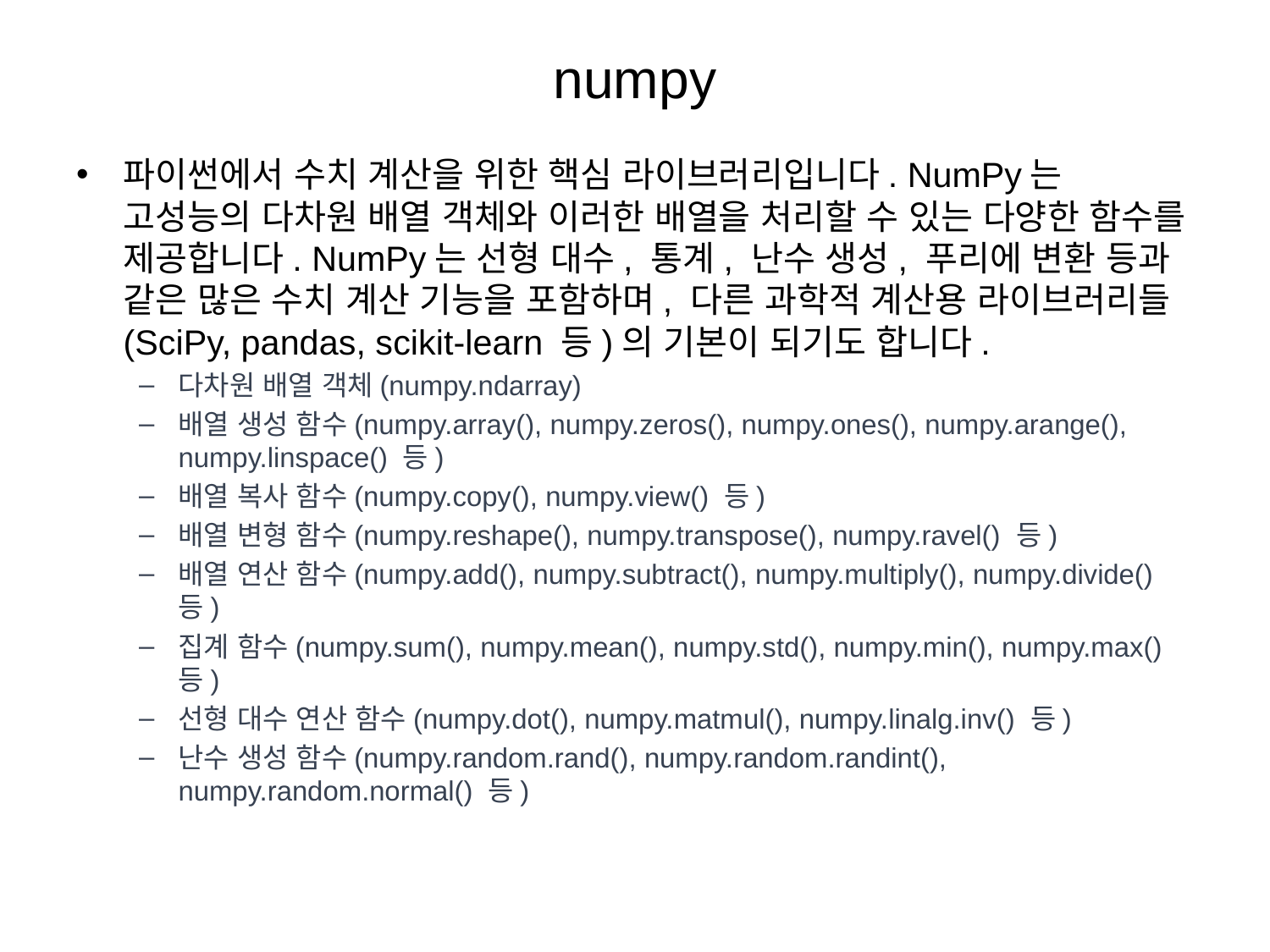

# numpy
파이썬에서 수치 계산을 위한 핵심 라이브러리입니다. NumPy는 고성능의 다차원 배열 객체와 이러한 배열을 처리할 수 있는 다양한 함수를 제공합니다. NumPy는 선형 대수, 통계, 난수 생성, 푸리에 변환 등과 같은 많은 수치 계산 기능을 포함하며, 다른 과학적 계산용 라이브러리들 (SciPy, pandas, scikit-learn 등)의 기본이 되기도 합니다.
다차원 배열 객체(numpy.ndarray)
배열 생성 함수(numpy.array(), numpy.zeros(), numpy.ones(), numpy.arange(), numpy.linspace() 등)
배열 복사 함수(numpy.copy(), numpy.view() 등)
배열 변형 함수(numpy.reshape(), numpy.transpose(), numpy.ravel() 등)
배열 연산 함수(numpy.add(), numpy.subtract(), numpy.multiply(), numpy.divide() 등)
집계 함수(numpy.sum(), numpy.mean(), numpy.std(), numpy.min(), numpy.max() 등)
선형 대수 연산 함수(numpy.dot(), numpy.matmul(), numpy.linalg.inv() 등)
난수 생성 함수(numpy.random.rand(), numpy.random.randint(), numpy.random.normal() 등)